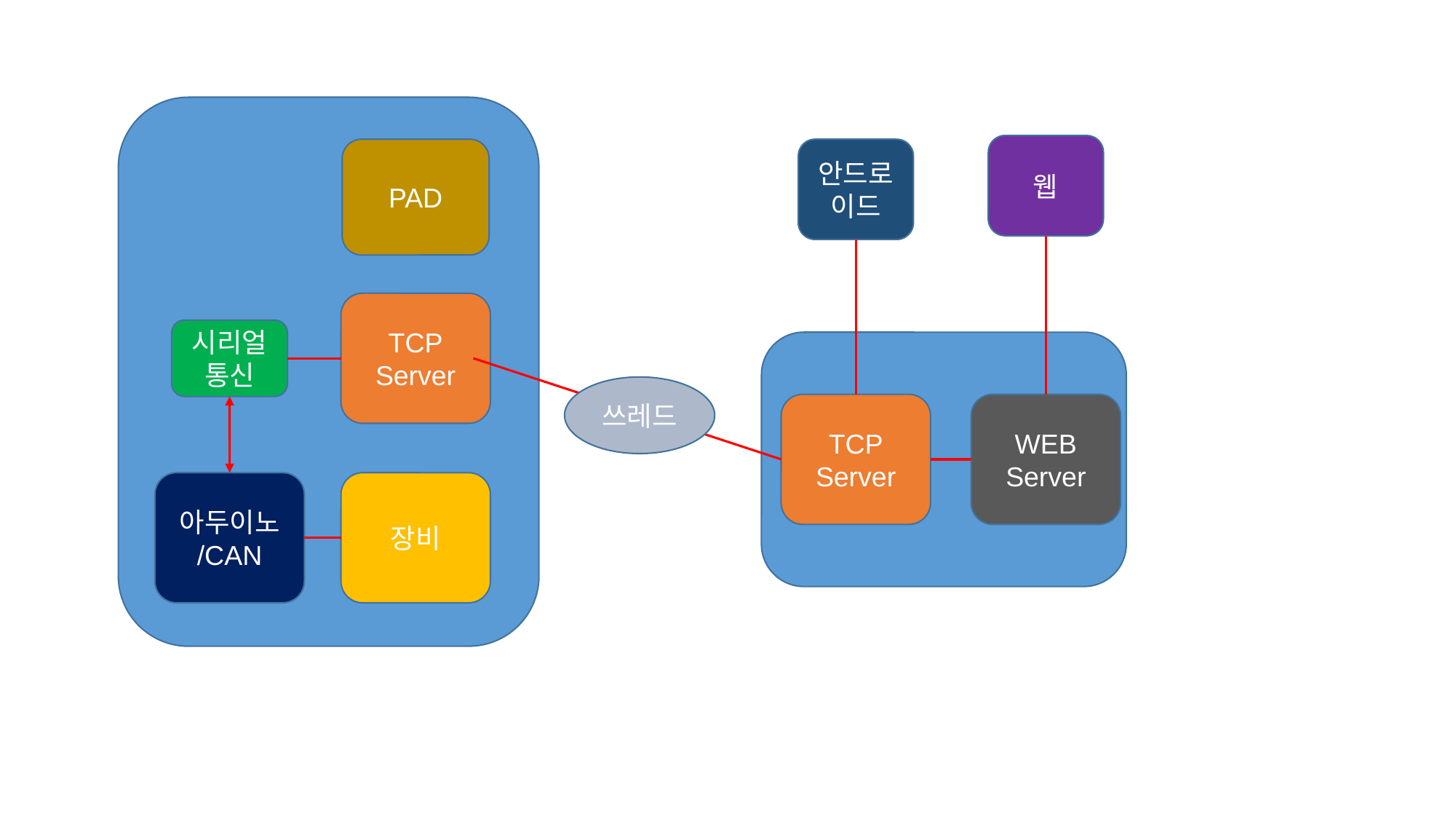

웹
PAD
안드로이드
TCP
Server
시리얼
통신

쓰레드
TCP
Server
WEB
Server
아두이노
/CAN
장비